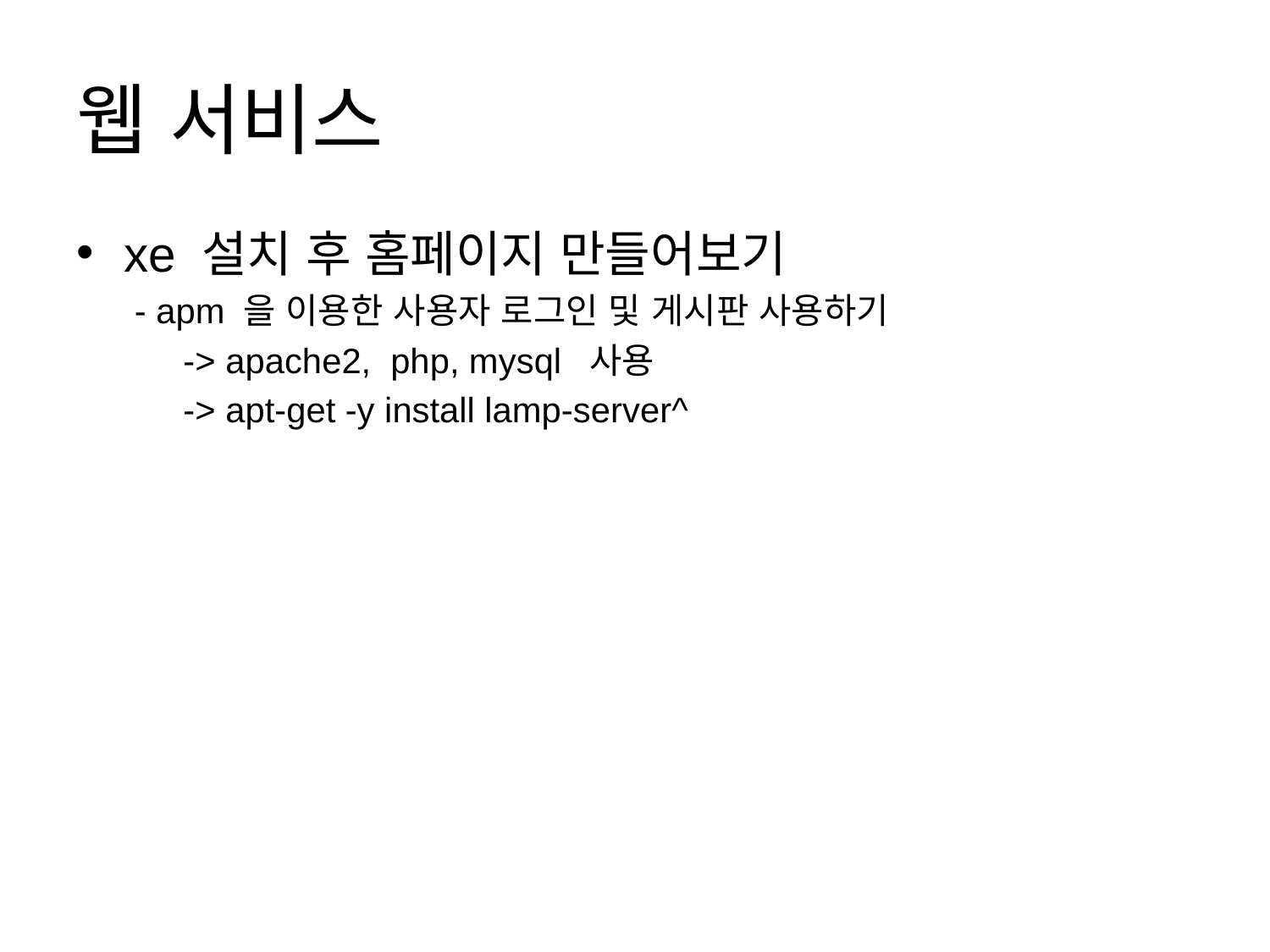

# 웹 서비스
xe 설치 후 홈페이지 만들어보기
      - apm 을 이용한 사용자 로그인 및 게시판 사용하기
           -> apache2,  php, mysql  사용
           -> apt-get -y install lamp-server^